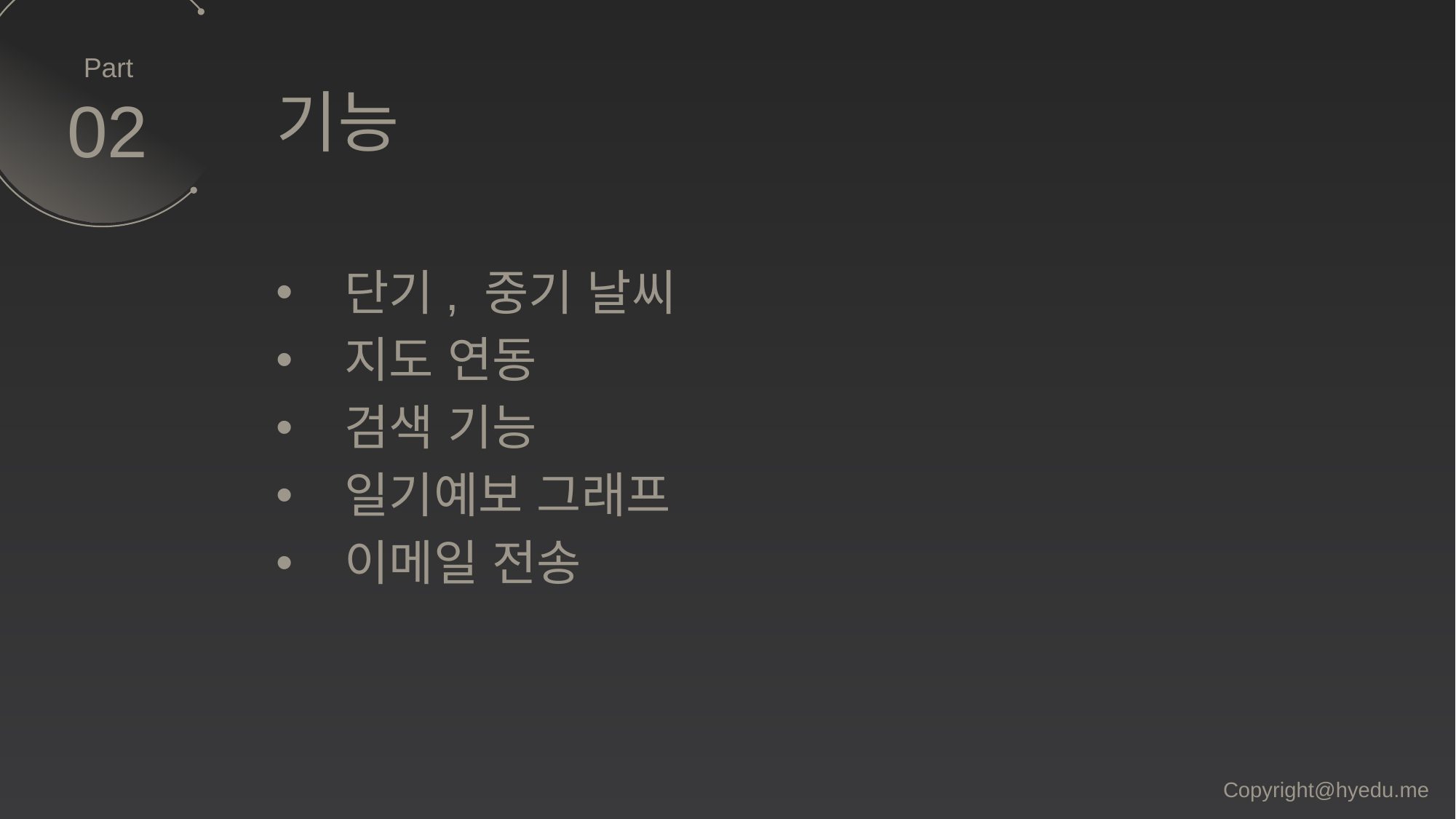

기능
02
단기, 중기 날씨
지도 연동
검색 기능
일기예보 그래프
이메일 전송